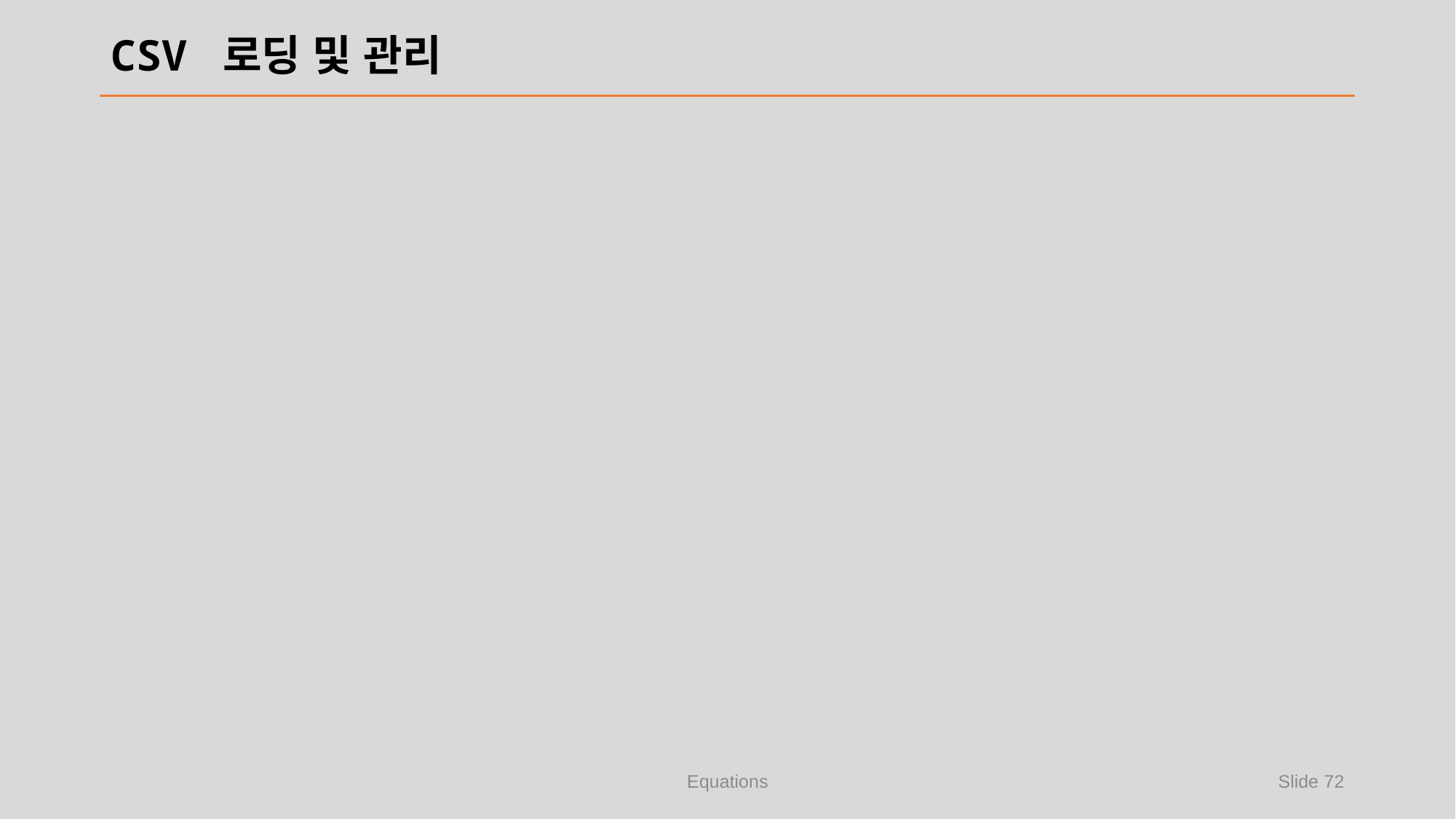

# CSV 로딩 및 관리

Equations
Slide 72